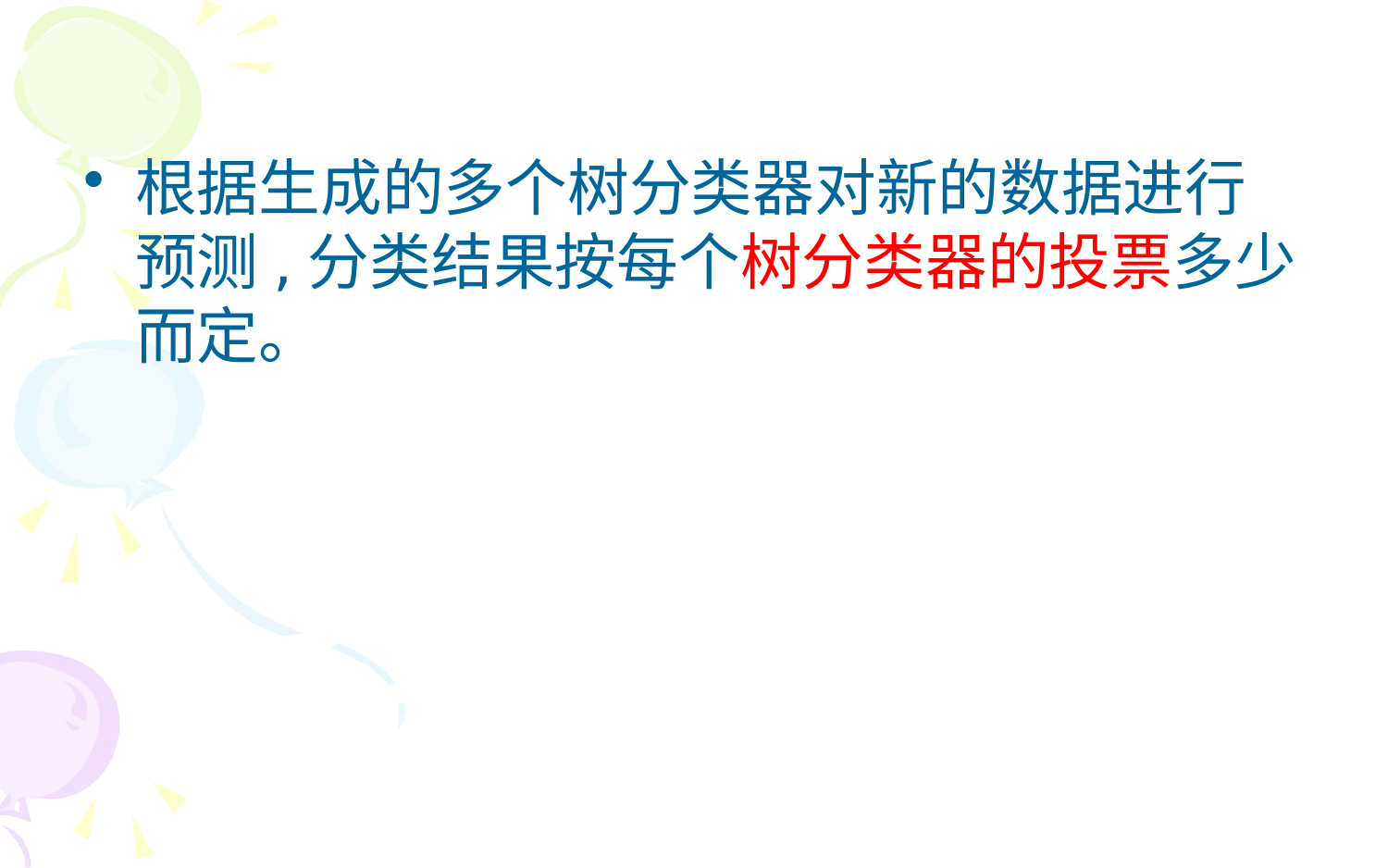

根据生成的多个树分类器对新的数据进行预测,分类结果按每个树分类器的投票多少而定。